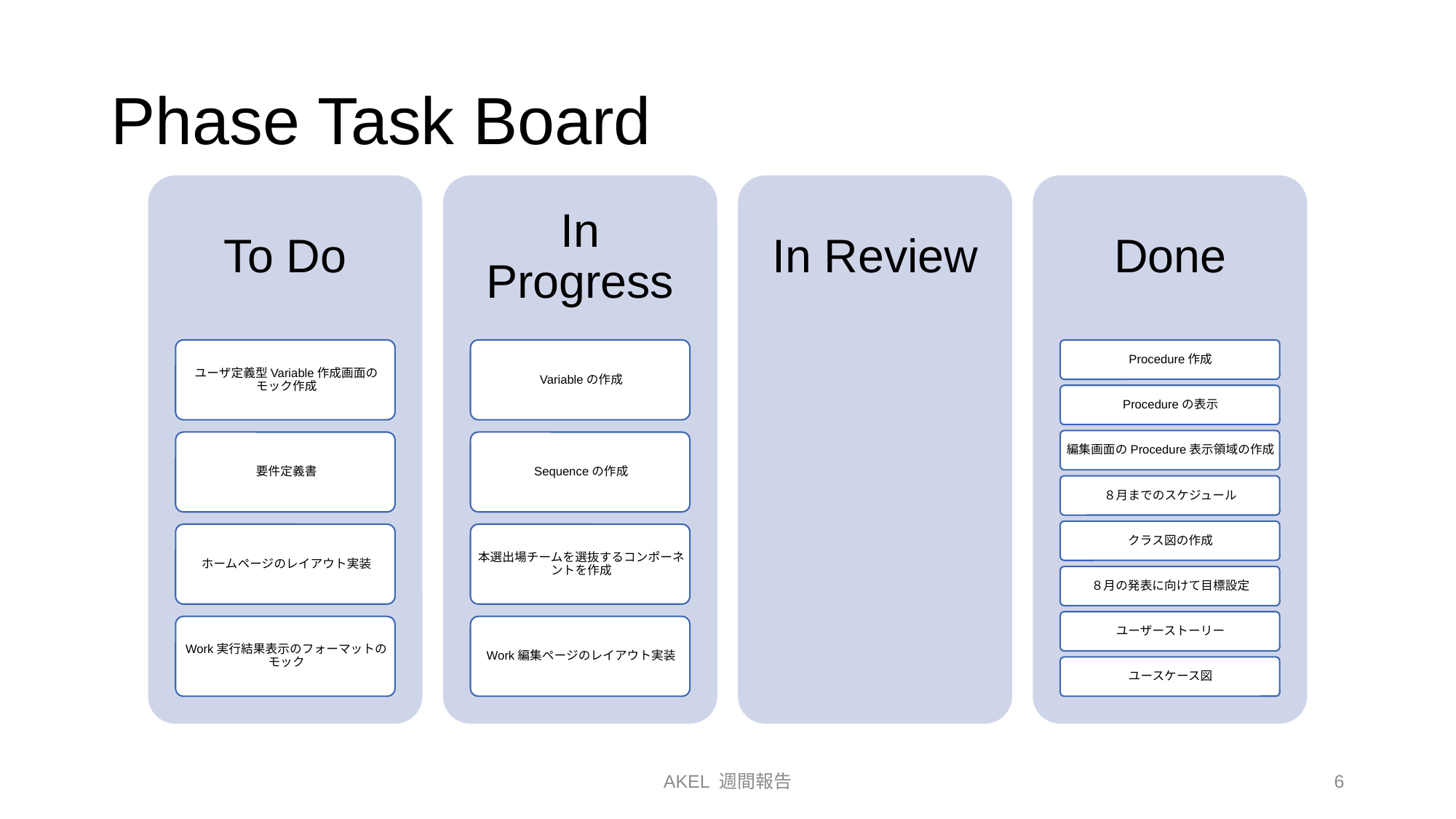

# Phase Task Board
To Do
ユーザ定義型Variable作成画面のモック作成
要件定義書
ホームページのレイアウト実装
Work実行結果表示のフォーマットのモック
In Progress
Variableの作成
Sequenceの作成
本選出場チームを選抜するコンポーネントを作成
Work編集ページのレイアウト実装
In Review
Done
Procedure作成
Procedureの表示
編集画面のProcedure表示領域の作成
８月までのスケジュール
クラス図の作成
８月の発表に向けて目標設定
ユーザーストーリー
ユースケース図
AKEL 週間報告
6